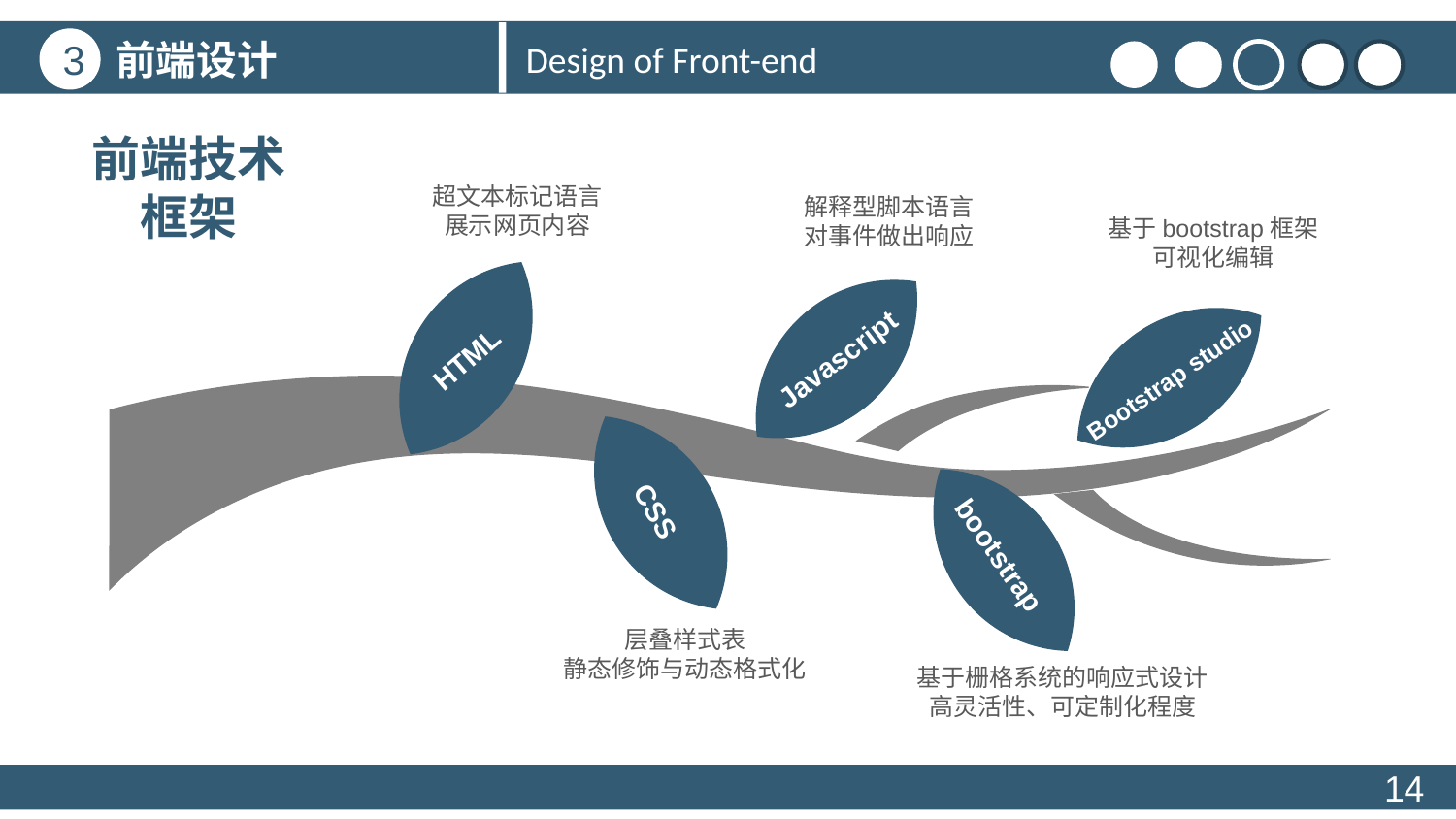

前端设计
3
Design of Front-end
前端技术框架
超文本标记语言
展示网页内容
解释型脚本语言
对事件做出响应
基于bootstrap框架
可视化编辑

HTML
Javascript
Bootstrap studio

CSS
bootstrap
层叠样式表
静态修饰与动态格式化
基于栅格系统的响应式设计
高灵活性、可定制化程度
14